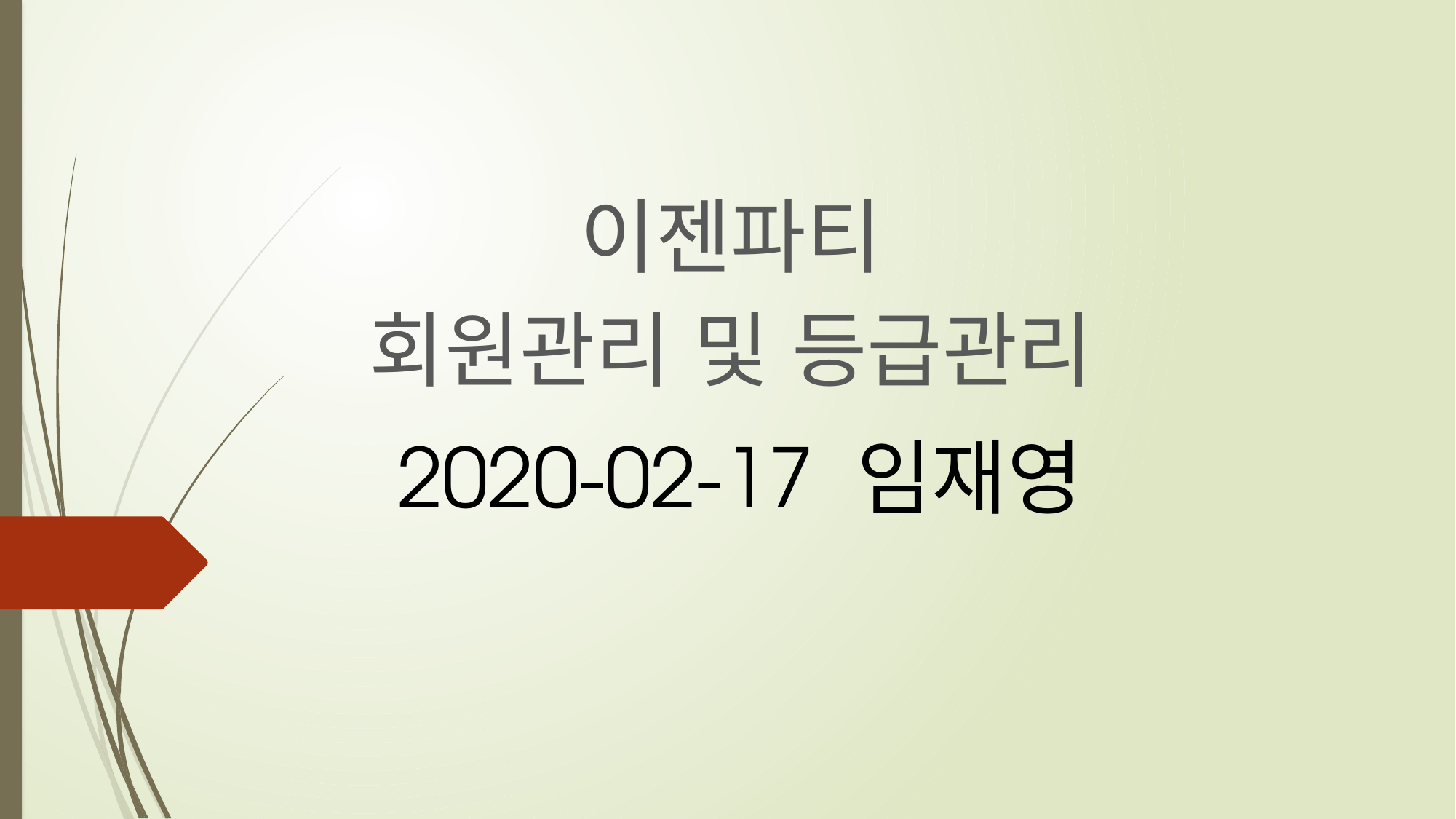

이젠파티
회원관리 및 등급관리
# 2020-02-17 임재영